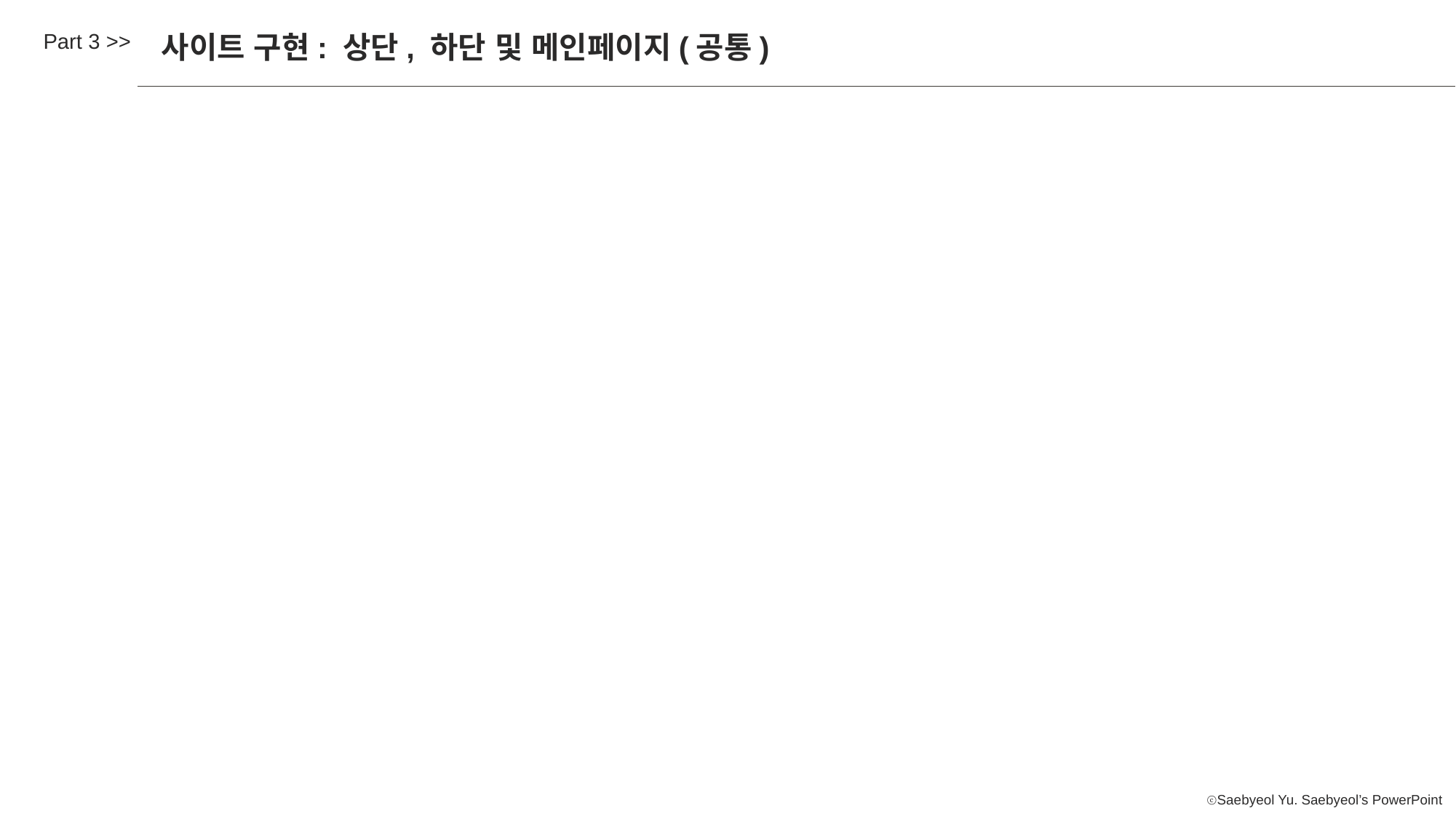

Part 3 >>
사이트 구현: 상단, 하단 및 메인페이지(공통)